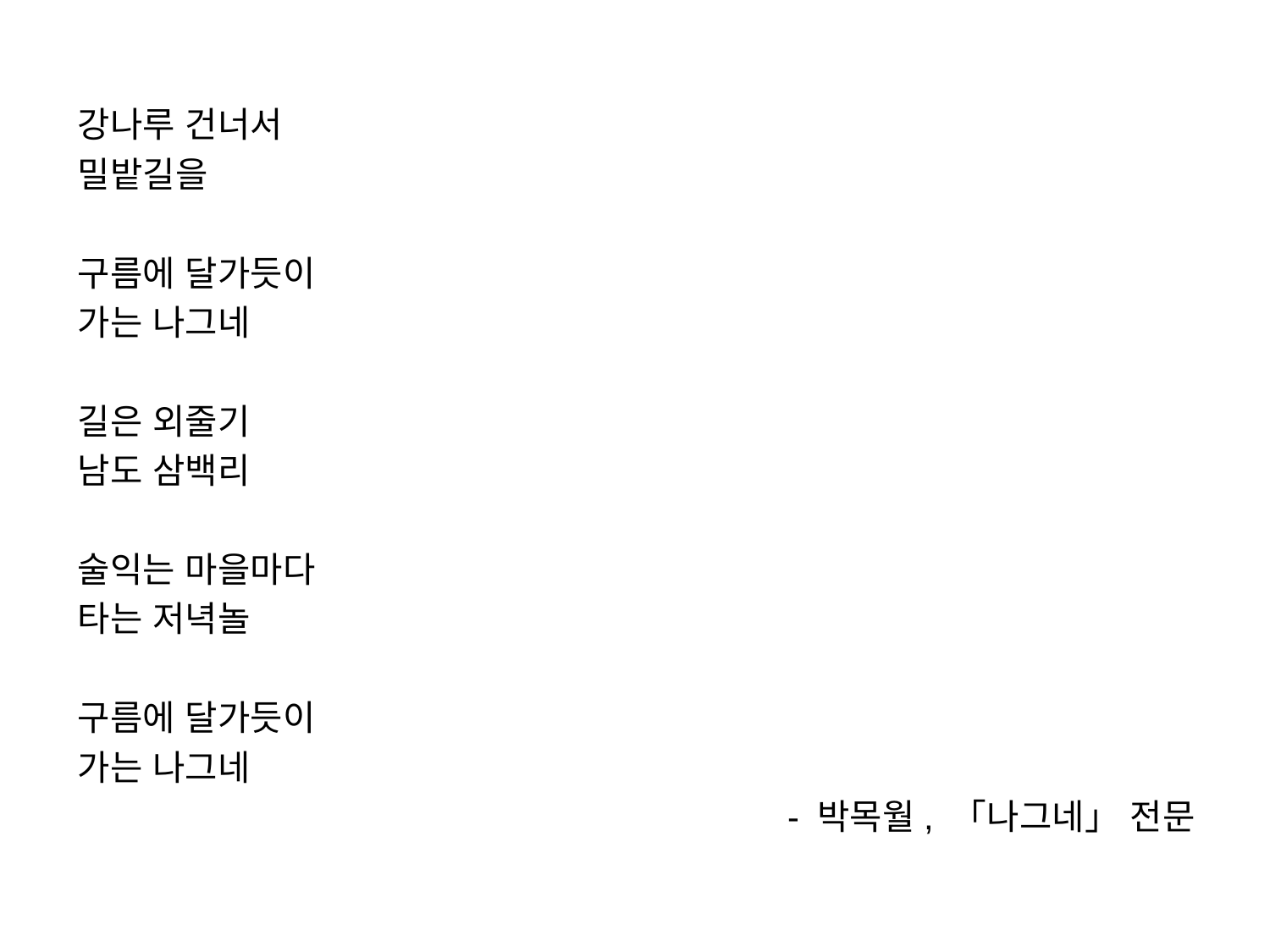

강나루 건너서
밀밭길을

구름에 달가듯이
가는 나그네

길은 외줄기
남도 삼백리

술익는 마을마다
타는 저녁놀

구름에 달가듯이
가는 나그네
- 박목월, 「나그네」 전문